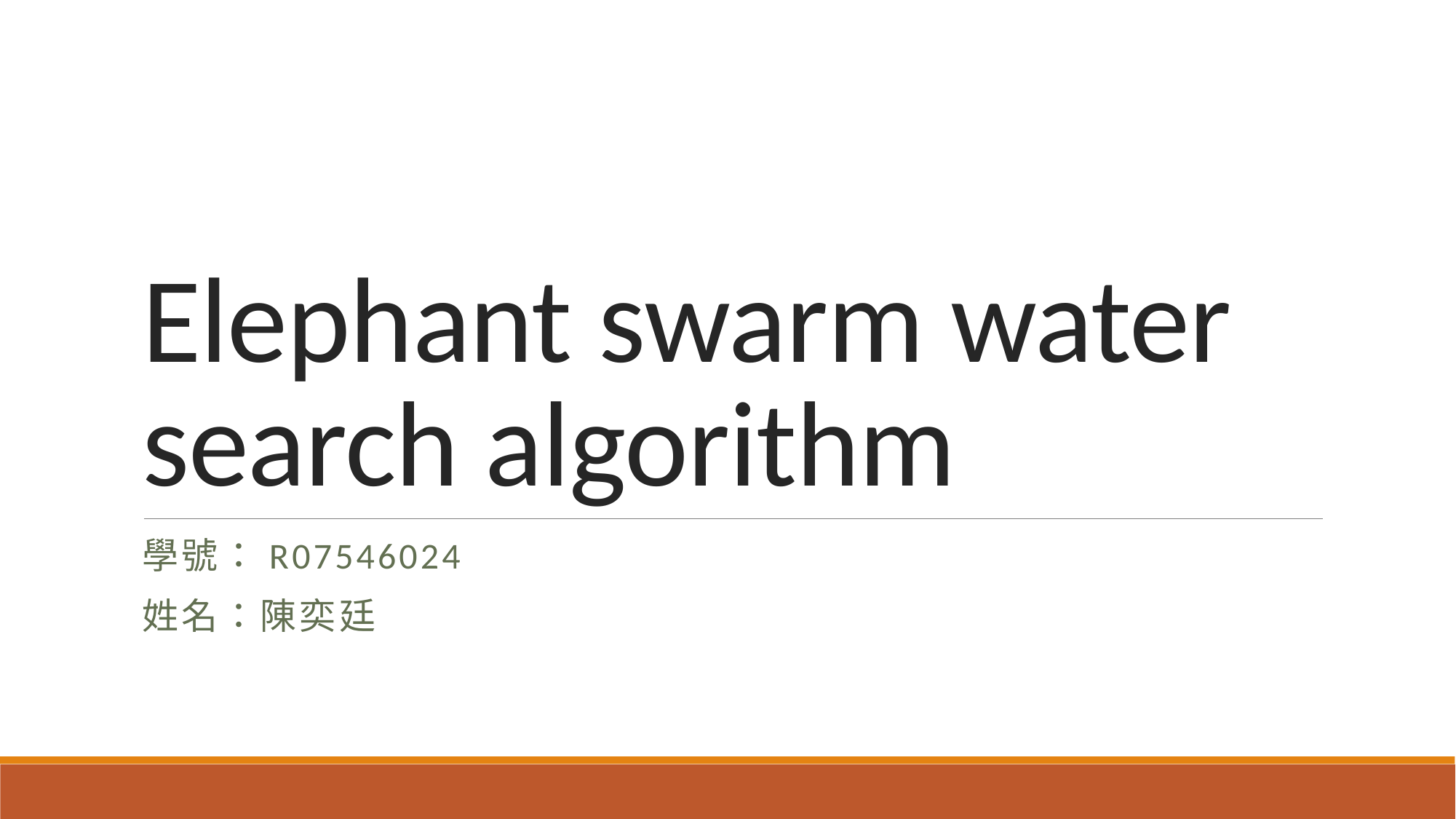

# Elephant swarm water search algorithm
學號：R07546024
姓名：陳奕廷